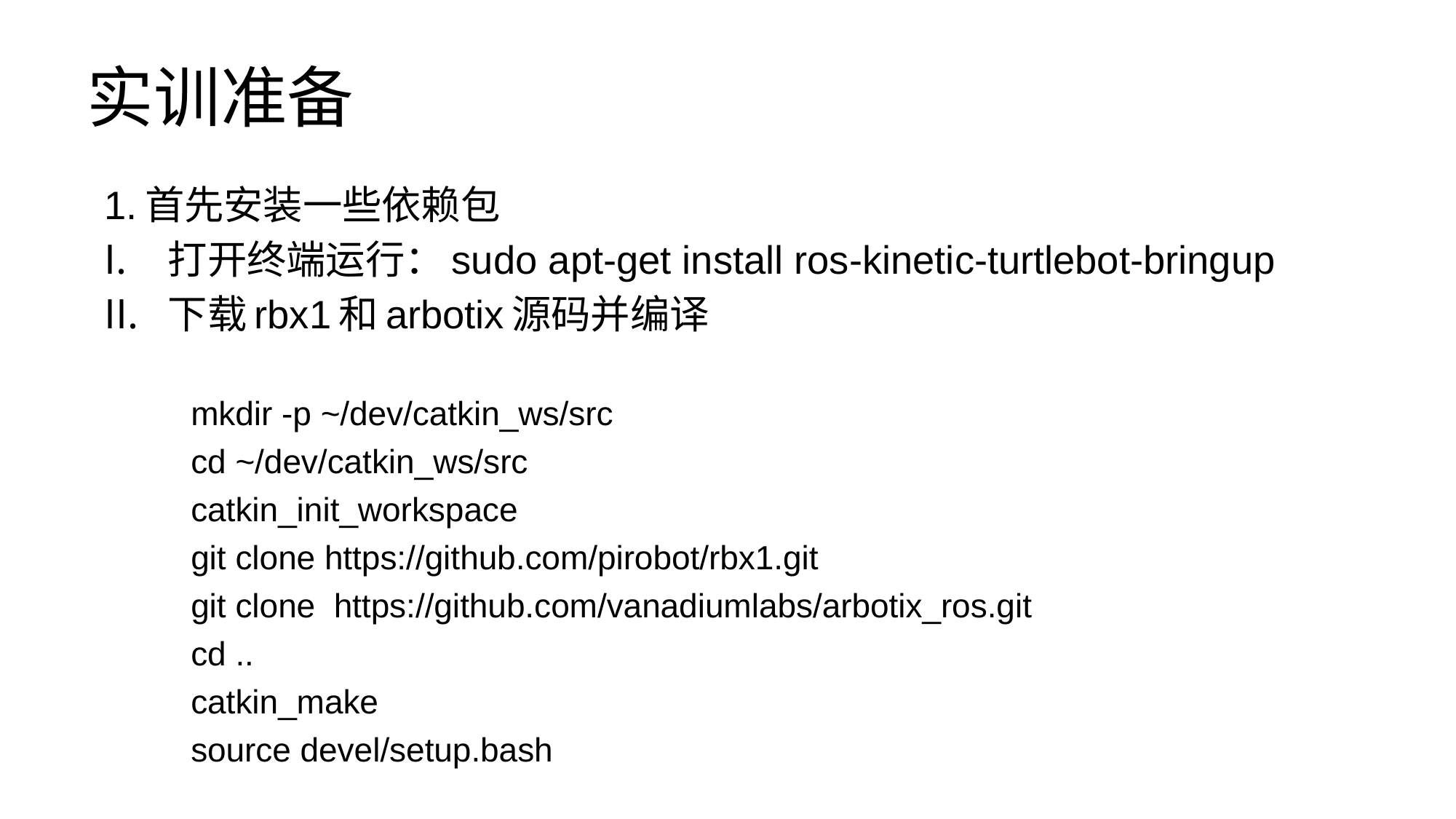

# 实训准备
1.首先安装一些依赖包
打开终端运行：sudo apt-get install ros-kinetic-turtlebot-bringup
下载rbx1和arbotix源码并编译

	mkdir -p ~/dev/catkin_ws/src
	cd ~/dev/catkin_ws/src
	catkin_init_workspace
	git clone https://github.com/pirobot/rbx1.git
	git clone  https://github.com/vanadiumlabs/arbotix_ros.git
	cd ..
	catkin_make
	source devel/setup.bash